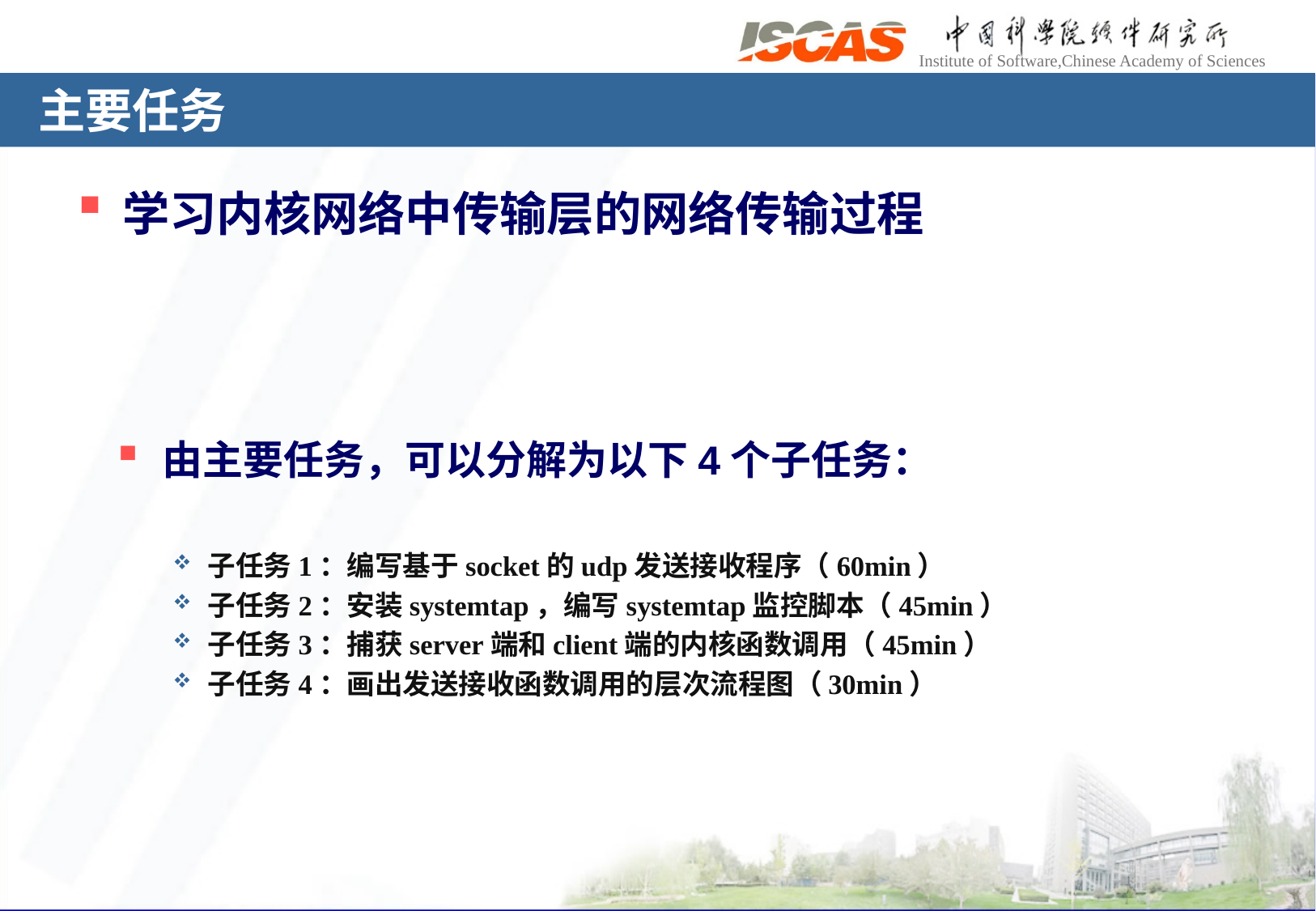

# 主要任务
学习内核网络中传输层的网络传输过程
由主要任务，可以分解为以下4个子任务：

子任务1：编写基于socket的udp发送接收程序（60min）
子任务2：安装systemtap，编写systemtap监控脚本（45min）
子任务3：捕获server端和client端的内核函数调用（45min）
子任务4：画出发送接收函数调用的层次流程图（30min）